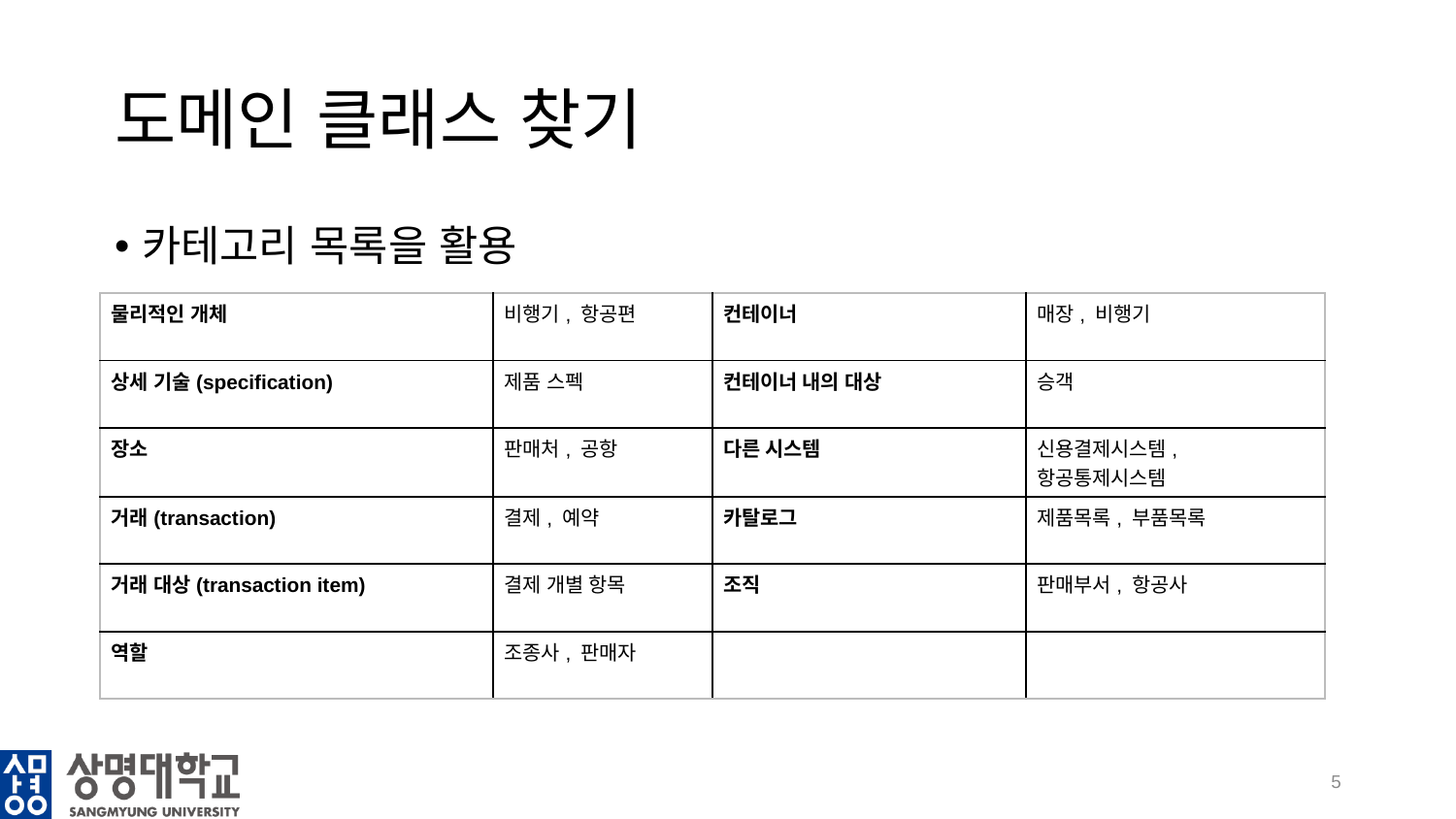

# 도메인 클래스 찾기
카테고리 목록을 활용
| 물리적인 개체 | 비행기, 항공편 | 컨테이너 | 매장, 비행기 |
| --- | --- | --- | --- |
| 상세 기술(specification) | 제품 스펙 | 컨테이너 내의 대상 | 승객 |
| 장소 | 판매처, 공항 | 다른 시스템 | 신용결제시스템, 항공통제시스템 |
| 거래(transaction) | 결제, 예약 | 카탈로그 | 제품목록, 부품목록 |
| 거래 대상(transaction item) | 결제 개별 항목 | 조직 | 판매부서, 항공사 |
| 역할 | 조종사, 판매자 |  |  |
5